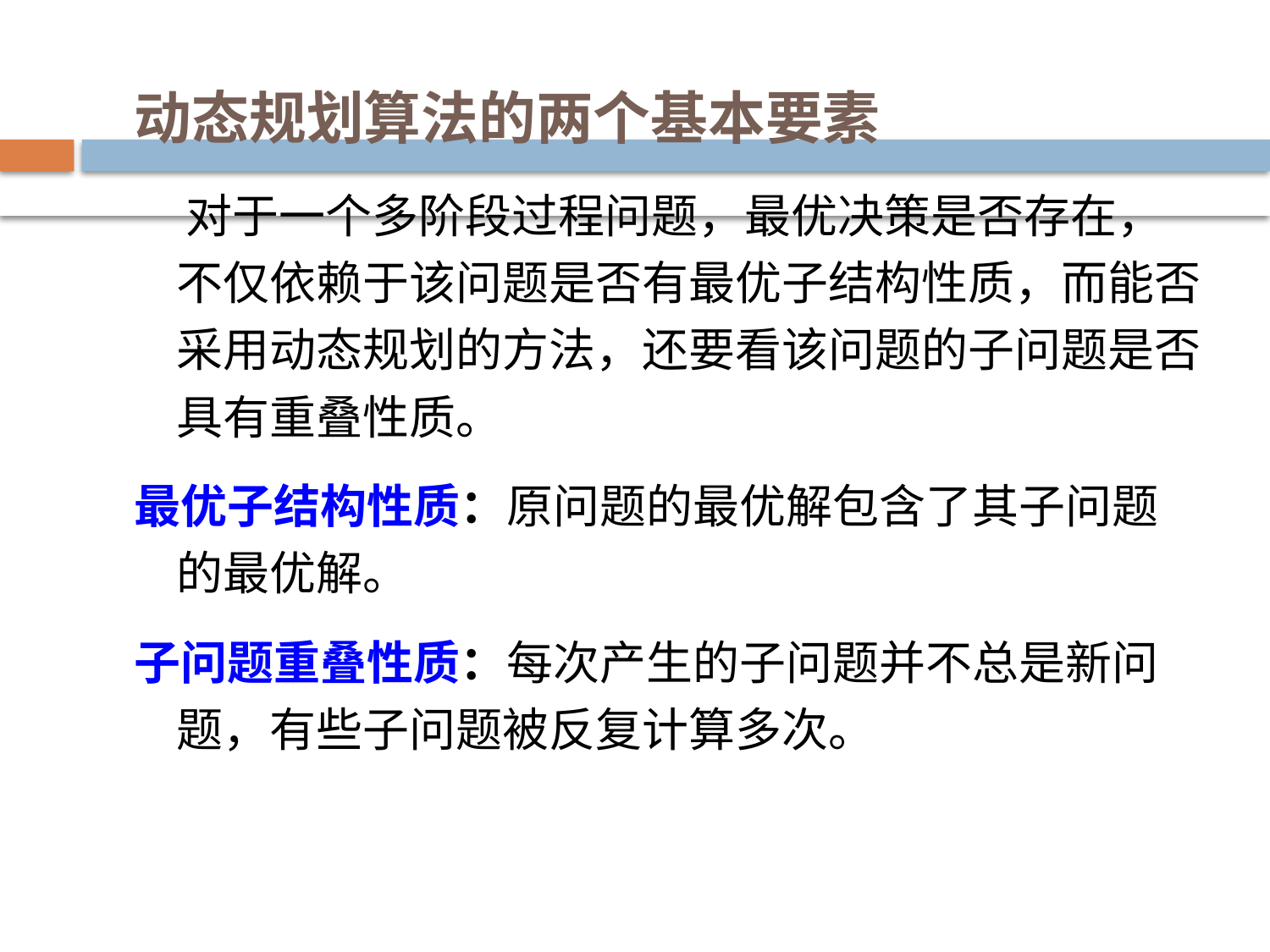

动态规划算法的两个基本要素
    对于一个多阶段过程问题，最优决策是否存在，不仅依赖于该问题是否有最优子结构性质，而能否采用动态规划的方法，还要看该问题的子问题是否具有重叠性质。
最优子结构性质：原问题的最优解包含了其子问题的最优解。
子问题重叠性质：每次产生的子问题并不总是新问题，有些子问题被反复计算多次。